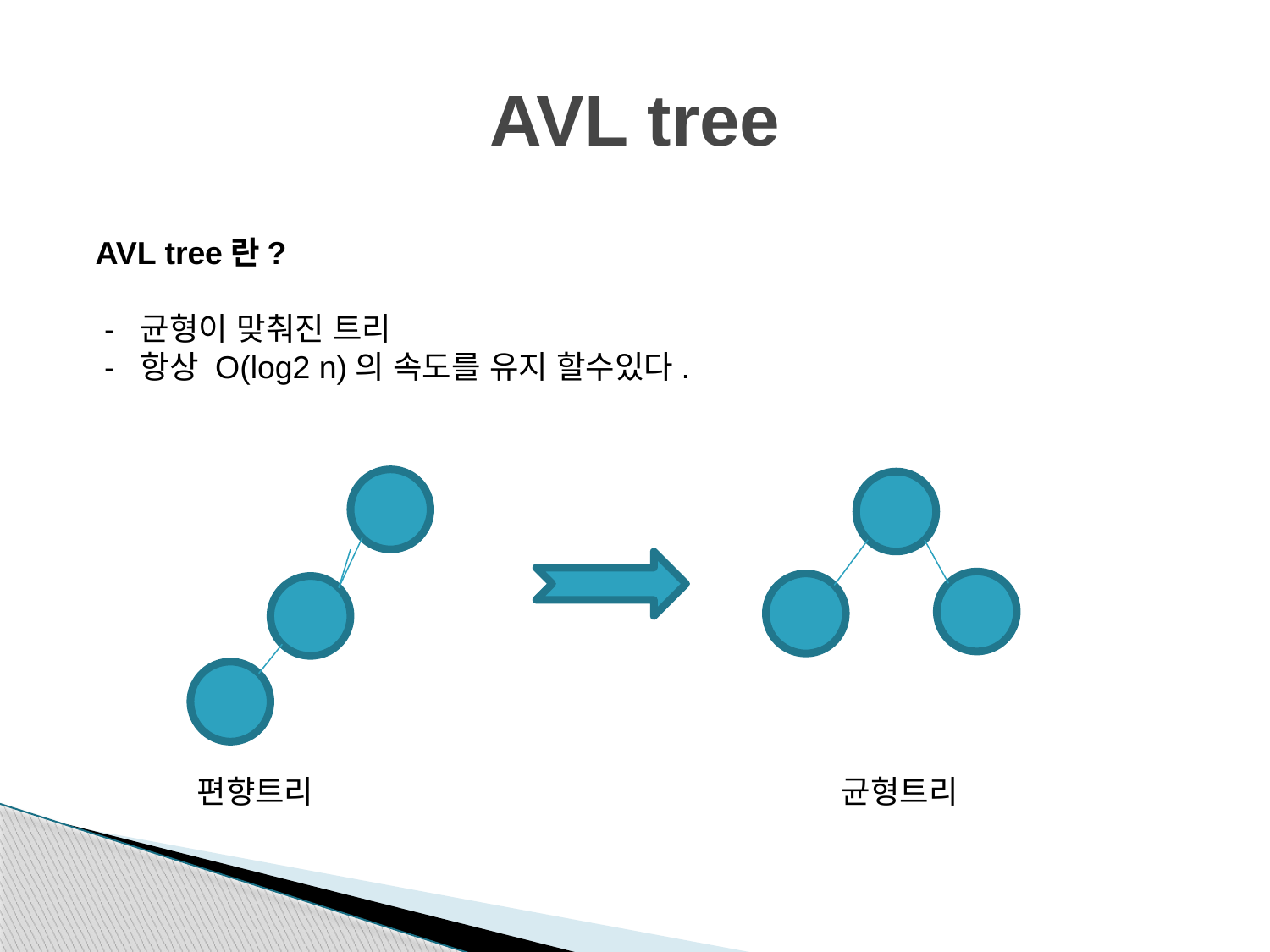

# AVL tree
AVL tree란?

 -  균형이 맞춰진 트리
 -  항상 O(log2 n)의 속도를 유지 할수있다.

편향트리
균형트리